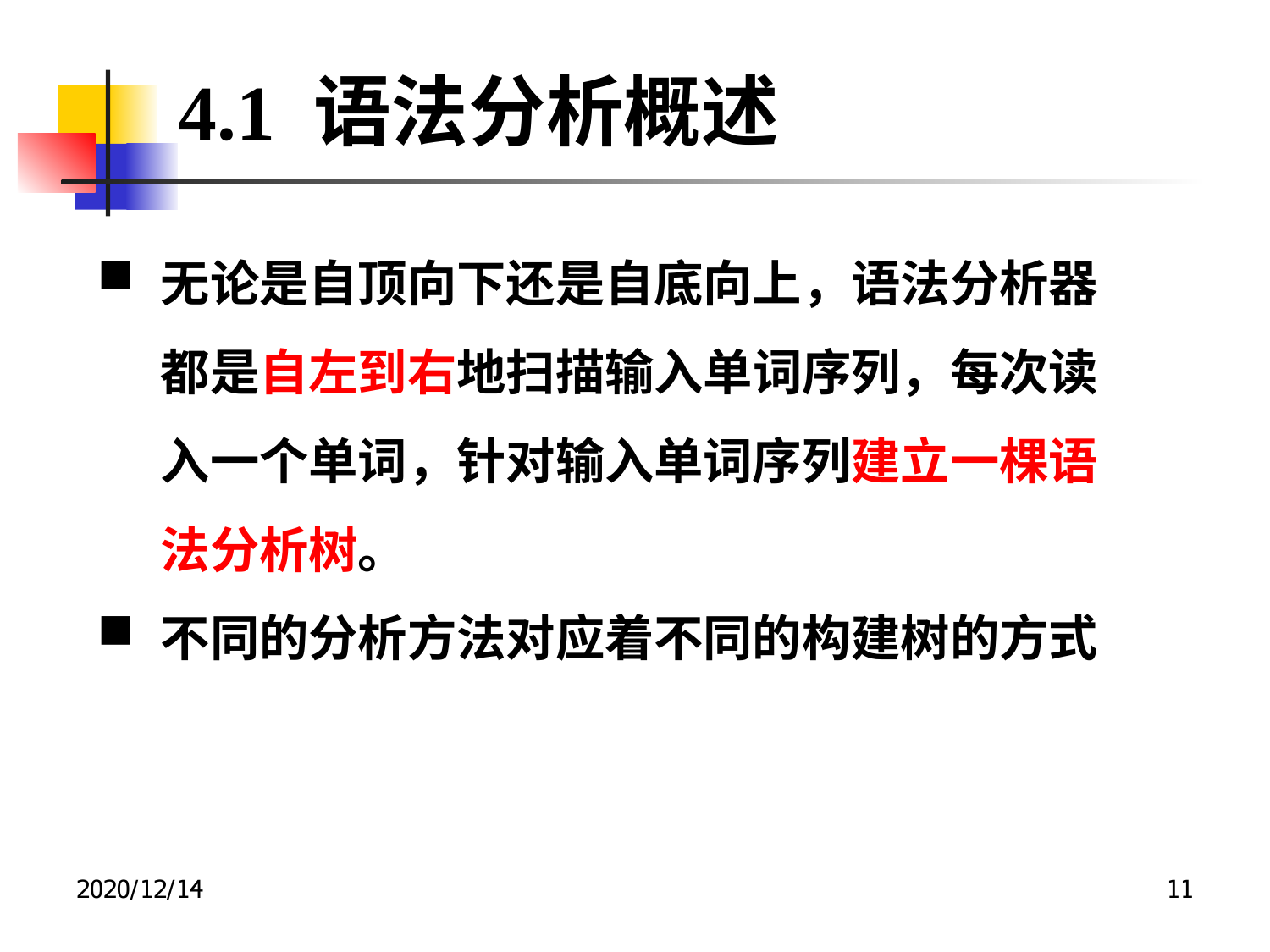

4.1 语法分析概述

无论是自顶向下还是自底向上，语法分析器都是自左到右地扫描输入单词序列，每次读入一个单词，针对输入单词序列建立一棵语法分析树。
不同的分析方法对应着不同的构建树的方式
2020/12/14
11